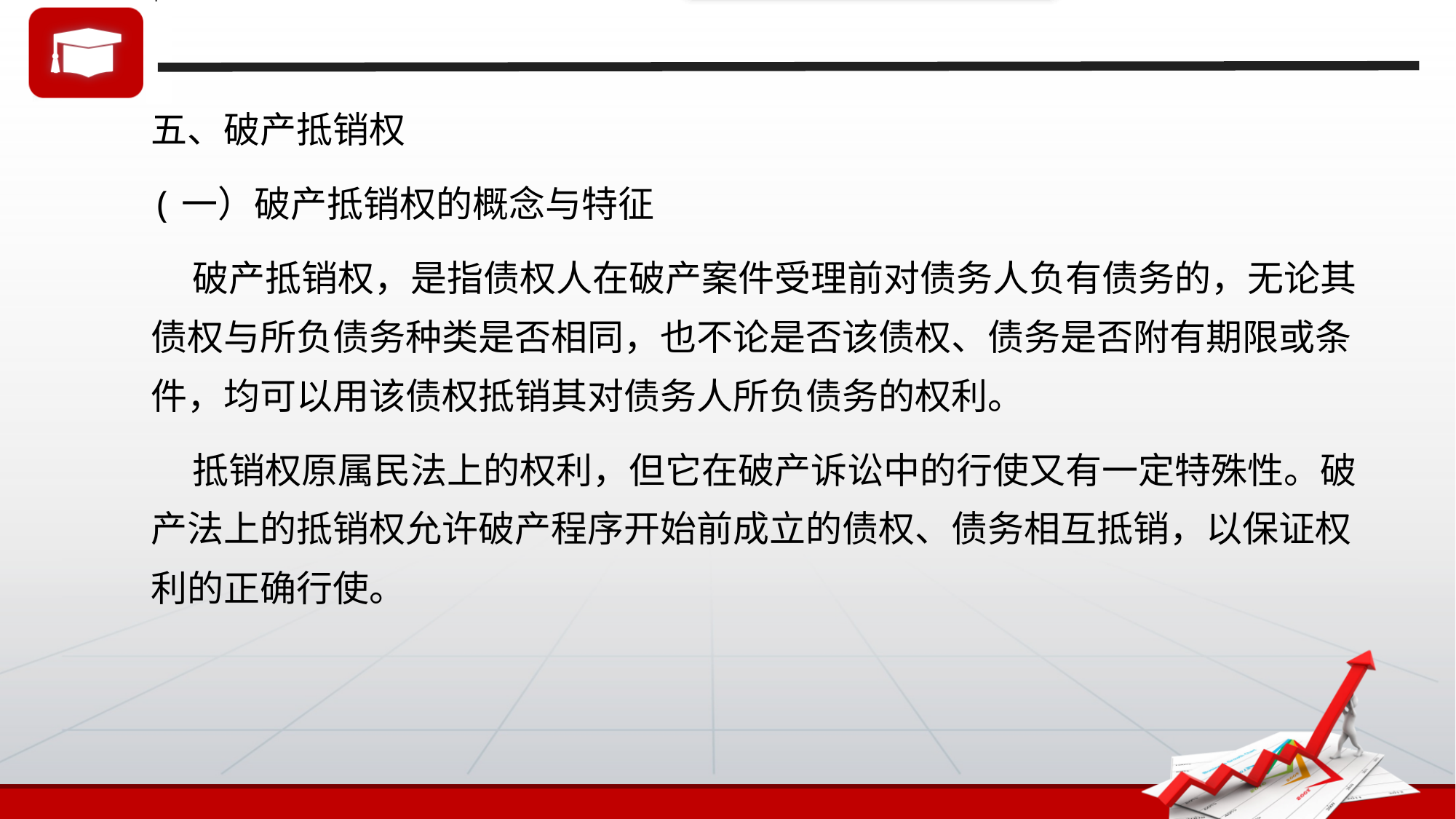

五、破产抵销权
(一）破产抵销权的概念与特征
    破产抵销权，是指债权人在破产案件受理前对债务人负有债务的，无论其债权与所负债务种类是否相同，也不论是否该债权、债务是否附有期限或条件，均可以用该债权抵销其对债务人所负债务的权利。
    抵销权原属民法上的权利，但它在破产诉讼中的行使又有一定特殊性。破产法上的抵销权允许破产程序开始前成立的债权、债务相互抵销，以保证权利的正确行使。